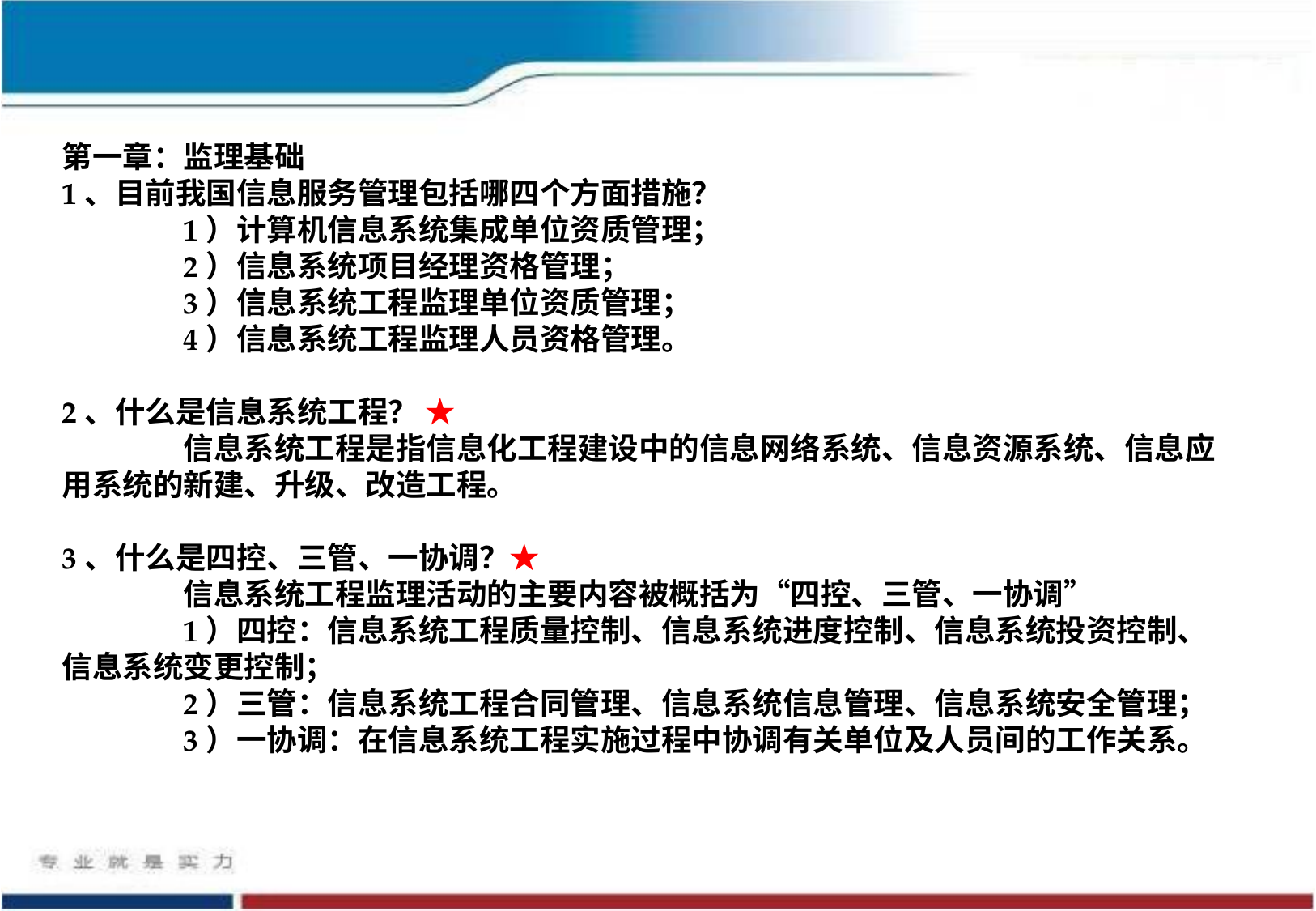

第一章：监理基础
1、目前我国信息服务管理包括哪四个方面措施？
	1）计算机信息系统集成单位资质管理；
	2）信息系统项目经理资格管理；
	3）信息系统工程监理单位资质管理；
	4）信息系统工程监理人员资格管理。

2、什么是信息系统工程？ ★
	信息系统工程是指信息化工程建设中的信息网络系统、信息资源系统、信息应用系统的新建、升级、改造工程。

3、什么是四控、三管、一协调？★
	信息系统工程监理活动的主要内容被概括为“四控、三管、一协调”
	1）四控：信息系统工程质量控制、信息系统进度控制、信息系统投资控制、信息系统变更控制；
	2）三管：信息系统工程合同管理、信息系统信息管理、信息系统安全管理；
	3）一协调：在信息系统工程实施过程中协调有关单位及人员间的工作关系。